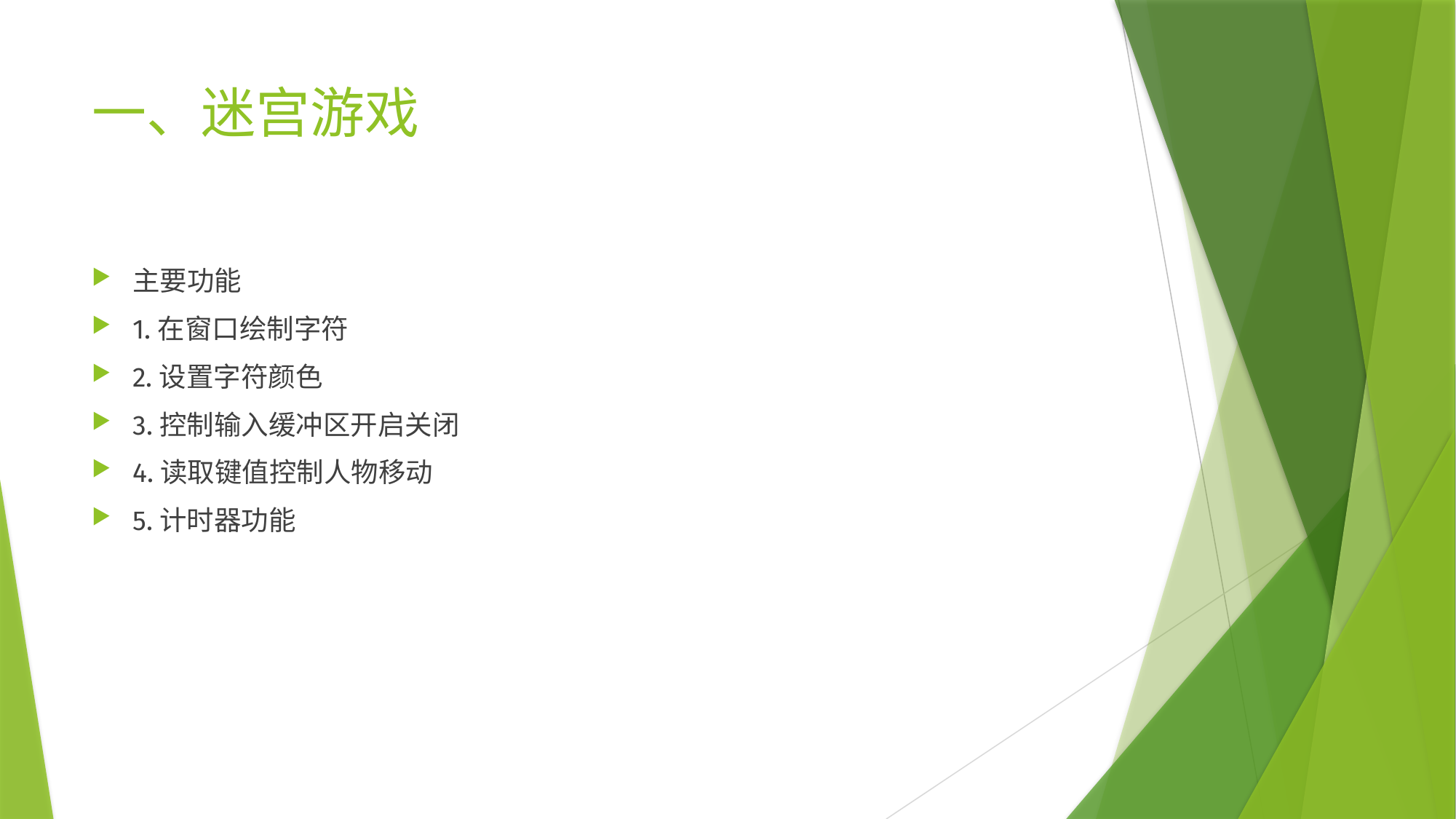

# 一、迷宫游戏
主要功能
1.在窗口绘制字符
2.设置字符颜色
3.控制输入缓冲区开启关闭
4.读取键值控制人物移动
5.计时器功能